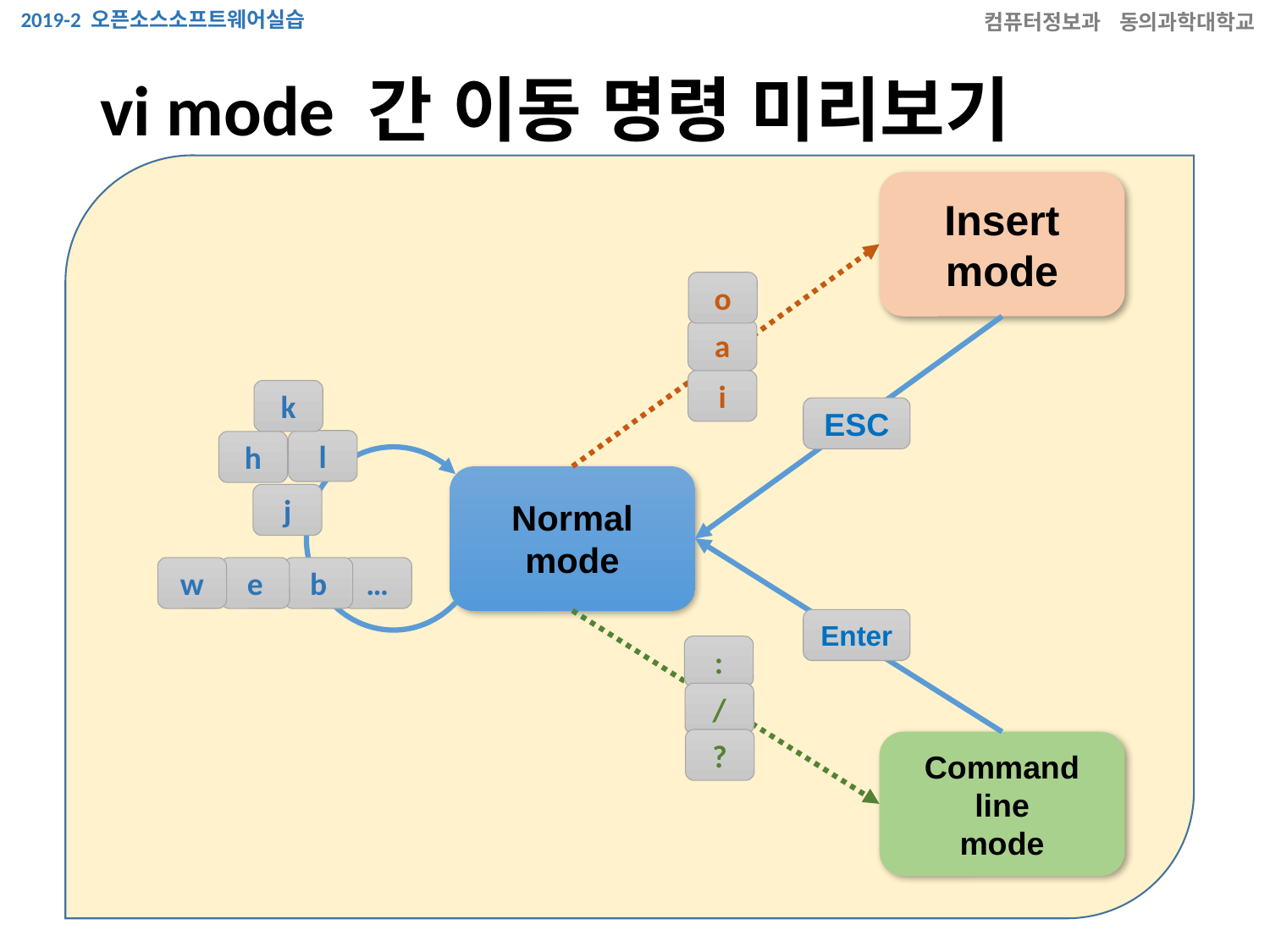

# vi mode 간 이동 명령 미리보기

Insert
mode
o
a
i
k
ESC
l
h

Normal
mode
j
w
e
b
…
Enter
:
/
?
Command line
mode